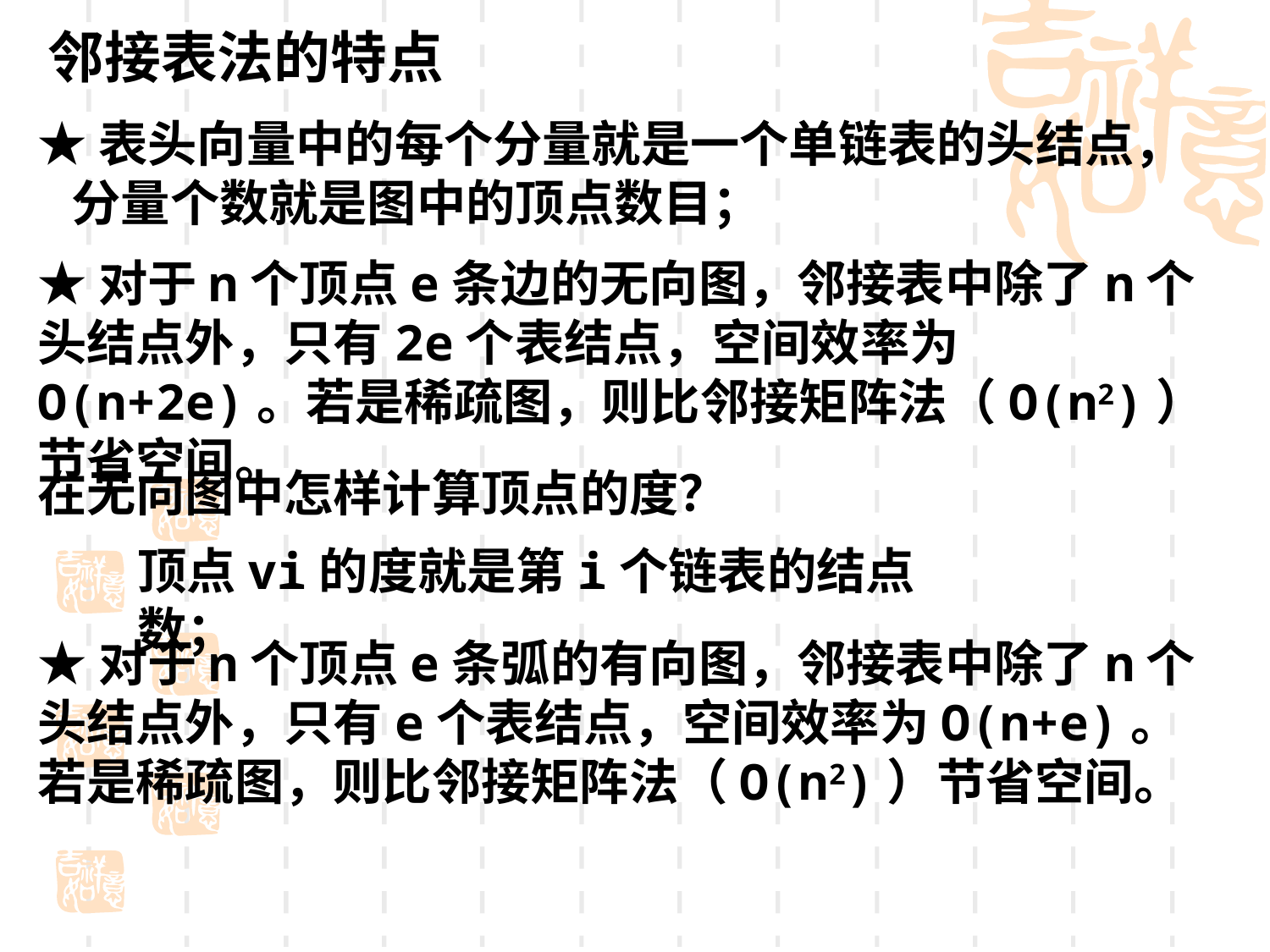

邻接表法的特点
★表头向量中的每个分量就是一个单链表的头结点，
  分量个数就是图中的顶点数目；
★对于n个顶点e条边的无向图，邻接表中除了n个头结点外，只有2e个表结点，空间效率为O(n+2e)。若是稀疏图，则比邻接矩阵法（O(n2)）节省空间。
在无向图中怎样计算顶点的度？
顶点vi的度就是第i个链表的结点数；
★对于n个顶点e条弧的有向图，邻接表中除了n个头结点外，只有e个表结点，空间效率为O(n+e)。若是稀疏图，则比邻接矩阵法（O(n2)）节省空间。